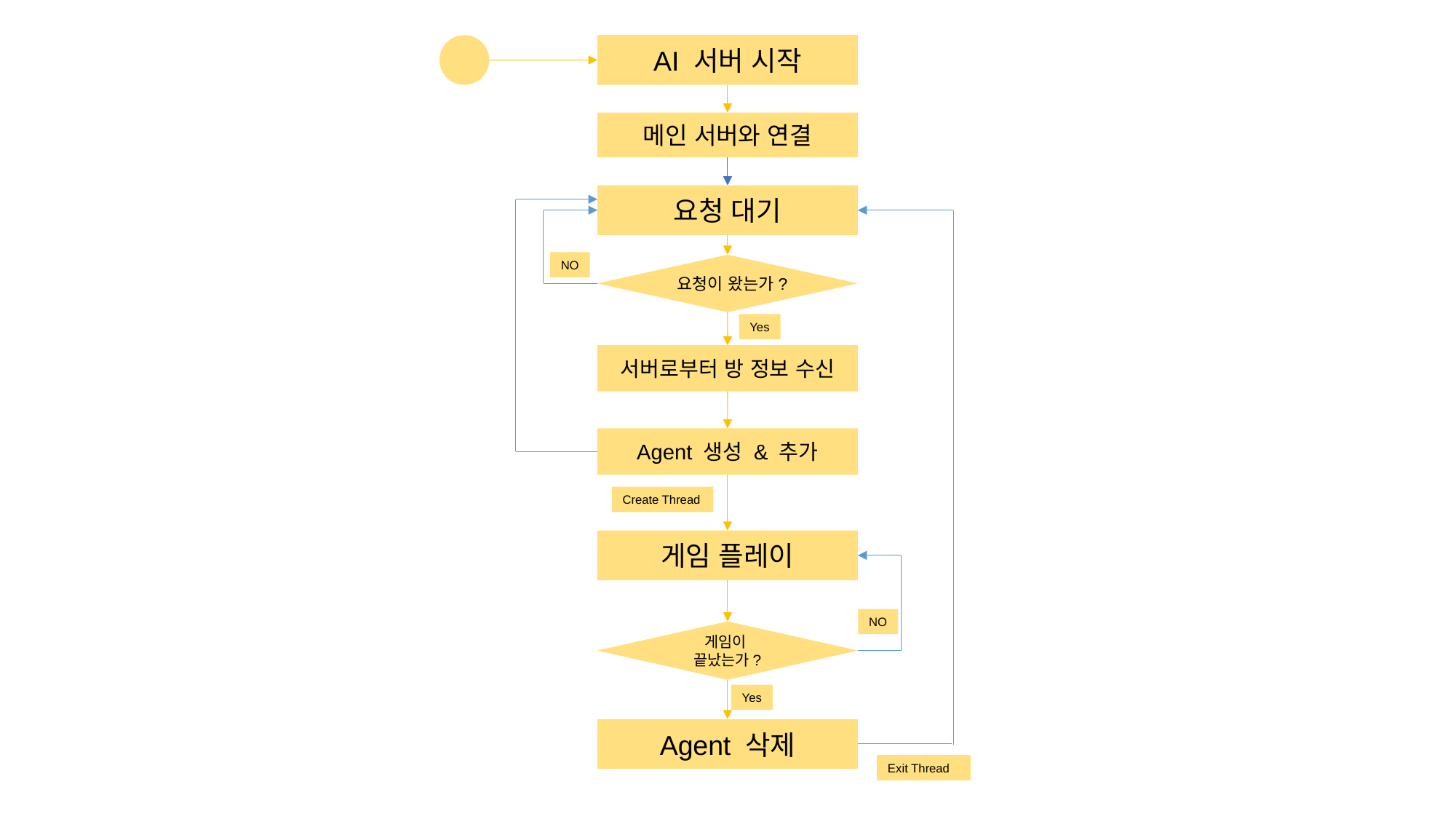

AI Server

AI 서버 시작
메인 서버와 연결
요청 대기
NO
요청이 왔는가?
Yes
서버로부터 방 정보 수신
Agent 생성 & 추가
Create Thread
게임 플레이
NO
게임이
끝났는가?
Yes
Agent 삭제
Exit Thread